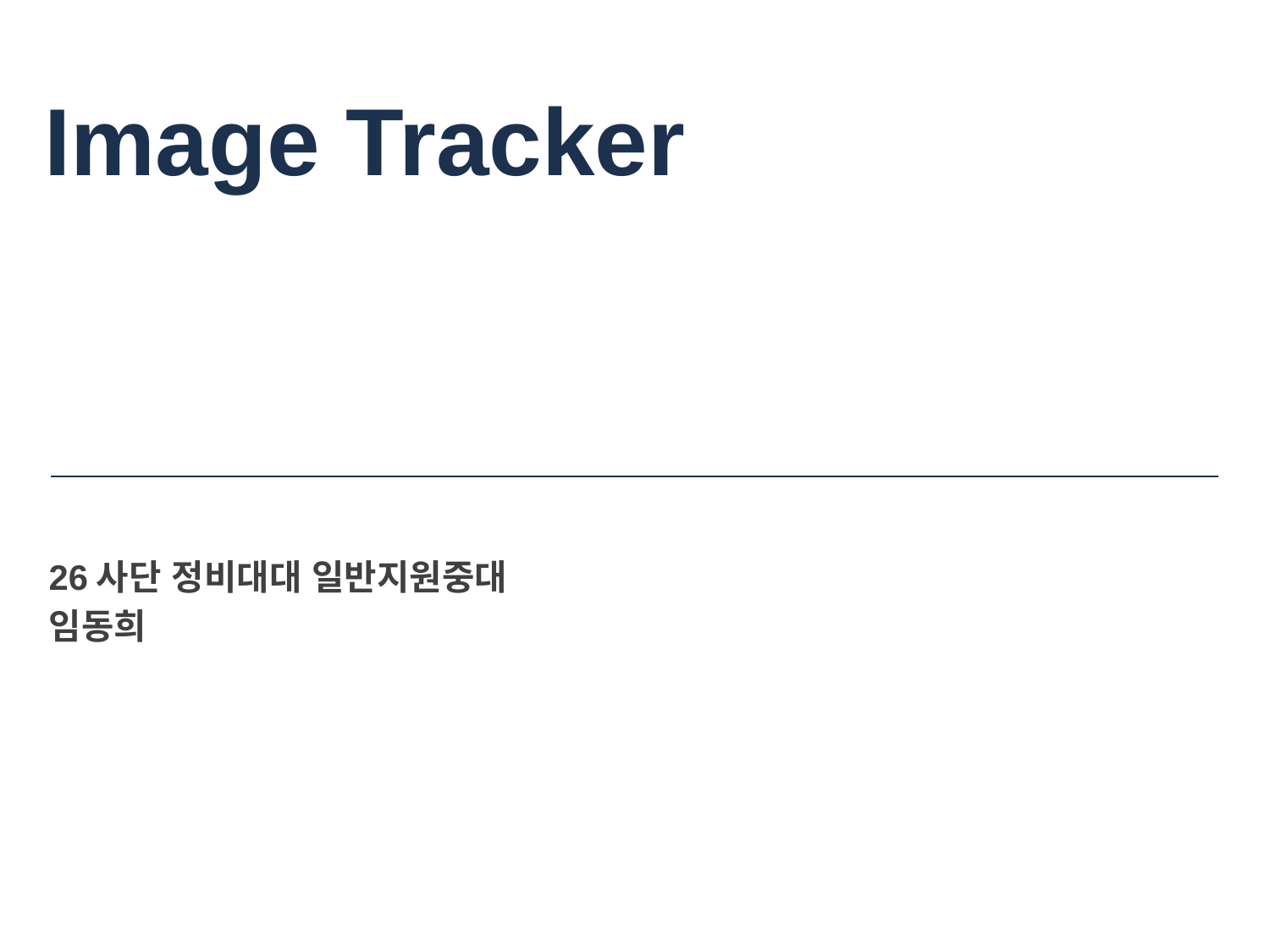

# Image Tracker
26사단 정비대대 일반지원중대
임동희